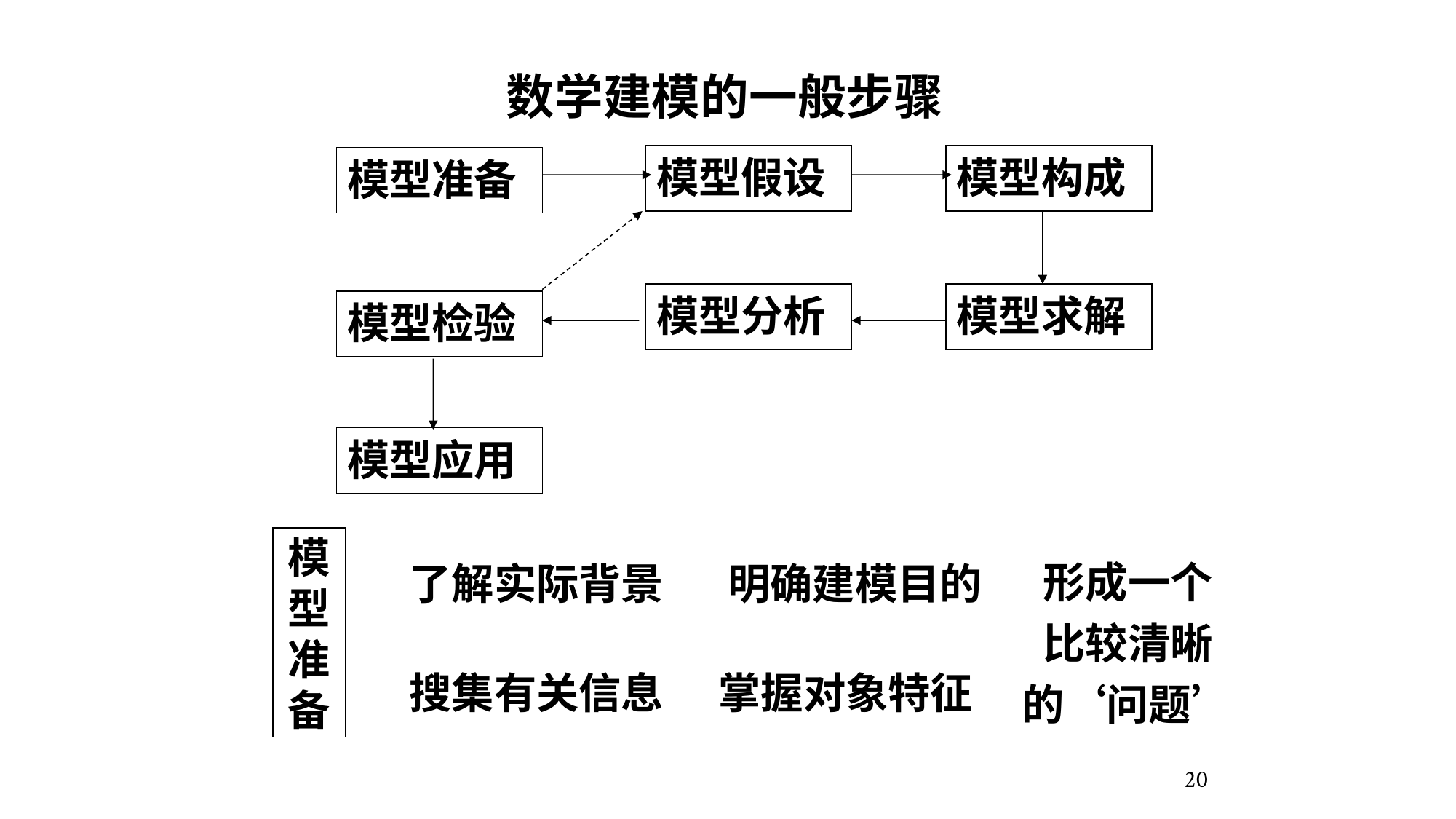

数学建模的一般步骤
模型假设
模型构成
模型准备

模型分析
模型求解
模型检验

模型应用
模
型
准
备
形成一个
比较清晰
的‘问题’
了解实际背景
明确建模目的
搜集有关信息
掌握对象特征
20